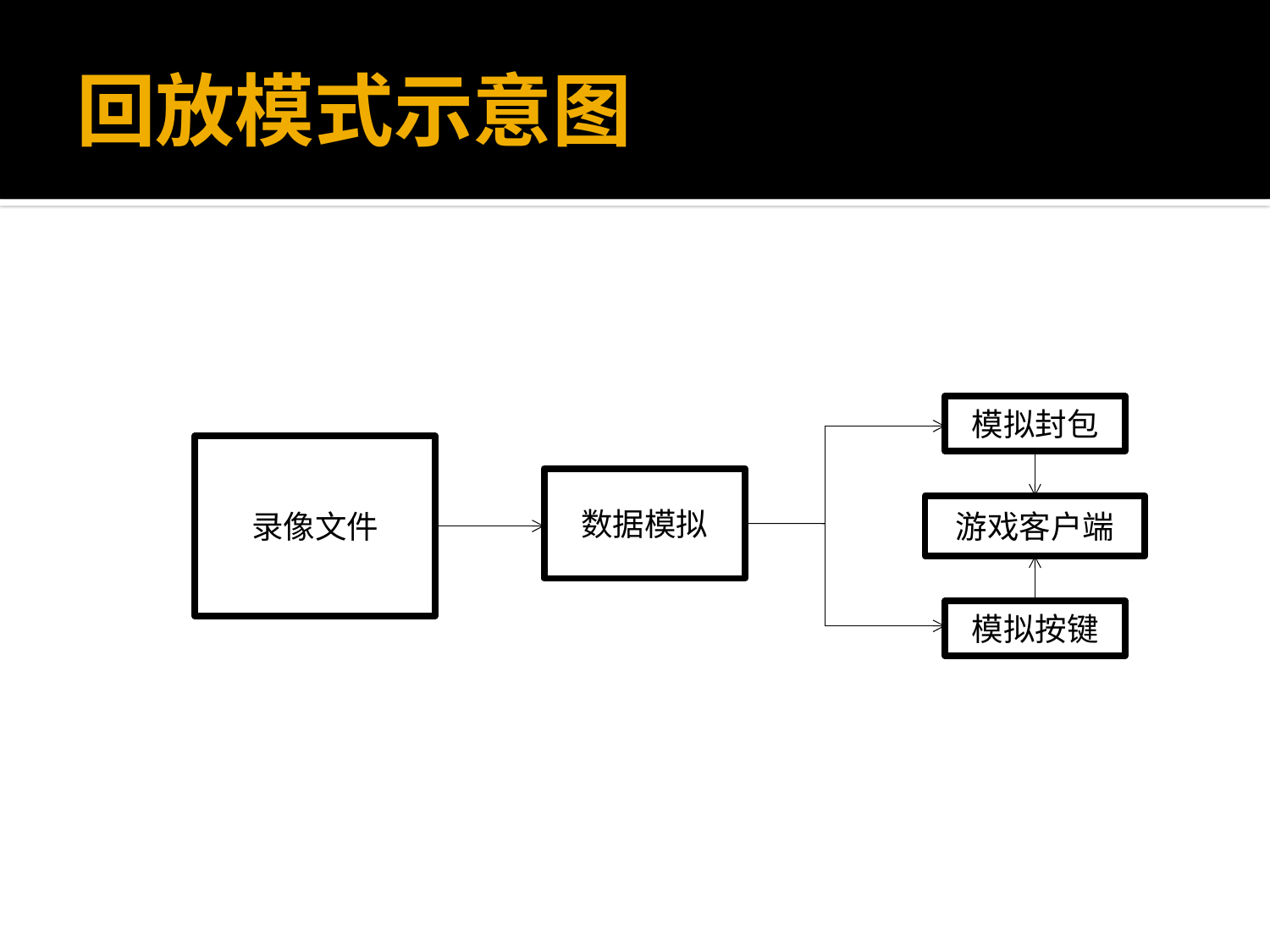

# 回放模式示意图

模拟封包
录像文件
数据模拟
游戏客户端
模拟按键